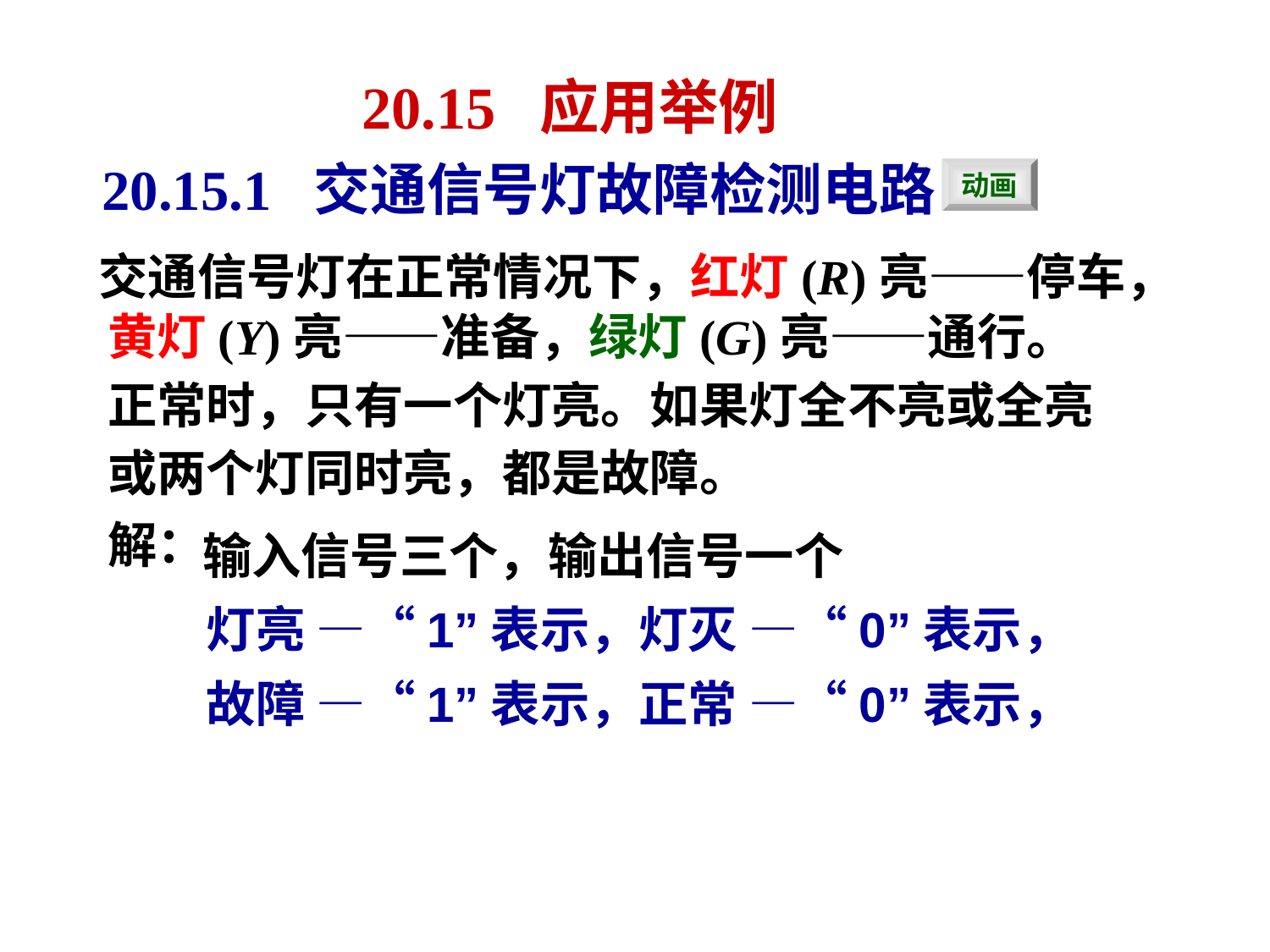

20.15  应用举例
20.15.1  交通信号灯故障检测电路
动画
交通信号灯在正常情况下，红灯(R)亮——停车，
黄灯(Y)亮——准备，绿灯(G)亮——通行。正常时，只有一个灯亮。如果灯全不亮或全亮或两个灯同时亮，都是故障。
解：
输入信号三个，输出信号一个
灯亮 —“1”表示，灯灭 —“0”表示，
故障 —“1”表示，正常 —“0”表示，